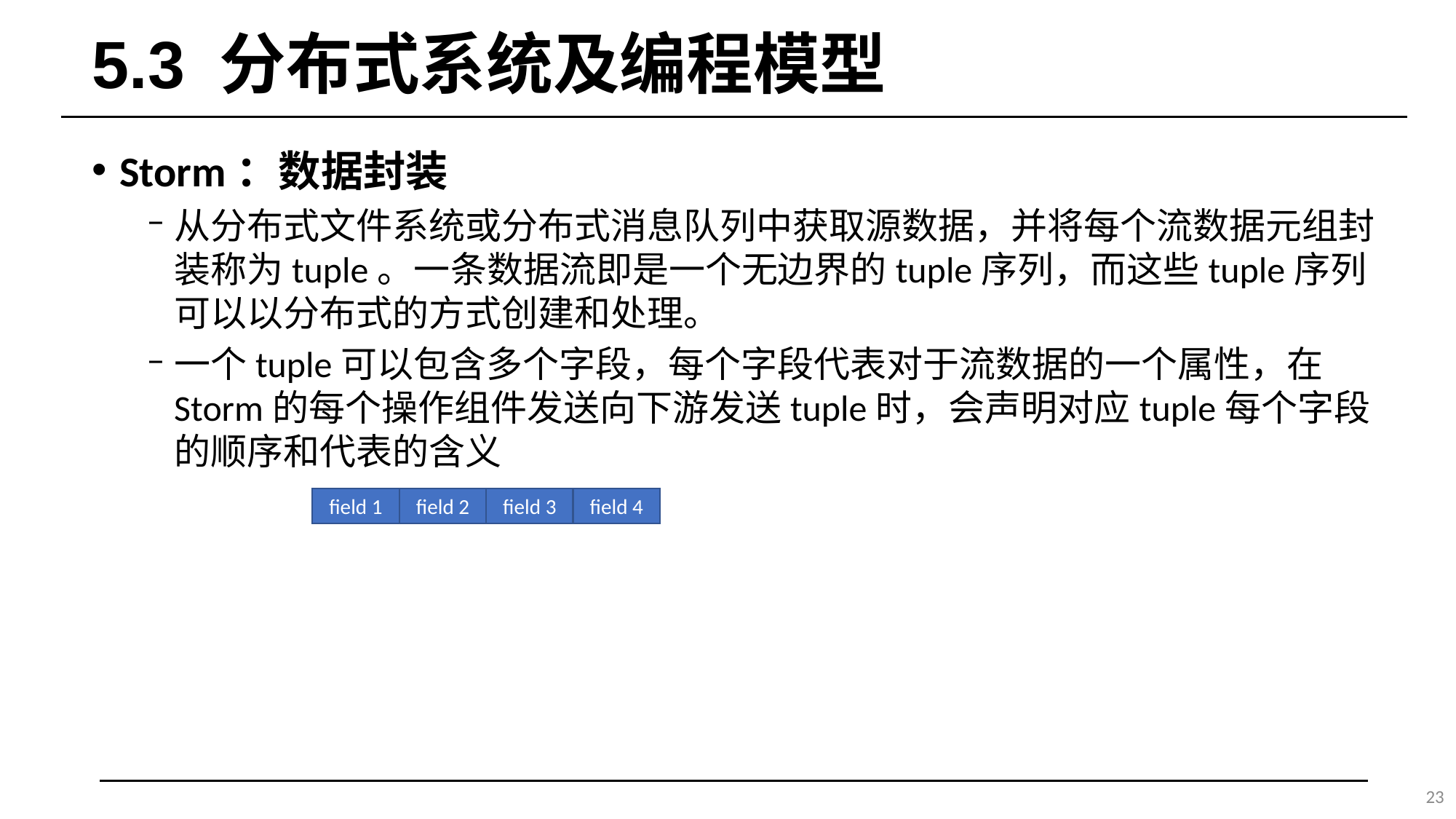

# 5.3 分布式系统及编程模型
Storm：数据封装
从分布式文件系统或分布式消息队列中获取源数据，并将每个流数据元组封装称为tuple。一条数据流即是一个无边界的tuple序列，而这些tuple序列可以以分布式的方式创建和处理。
一个tuple可以包含多个字段，每个字段代表对于流数据的一个属性，在Storm的每个操作组件发送向下游发送tuple时，会声明对应tuple每个字段的顺序和代表的含义
field 1
field 2
field 3
field 4
23